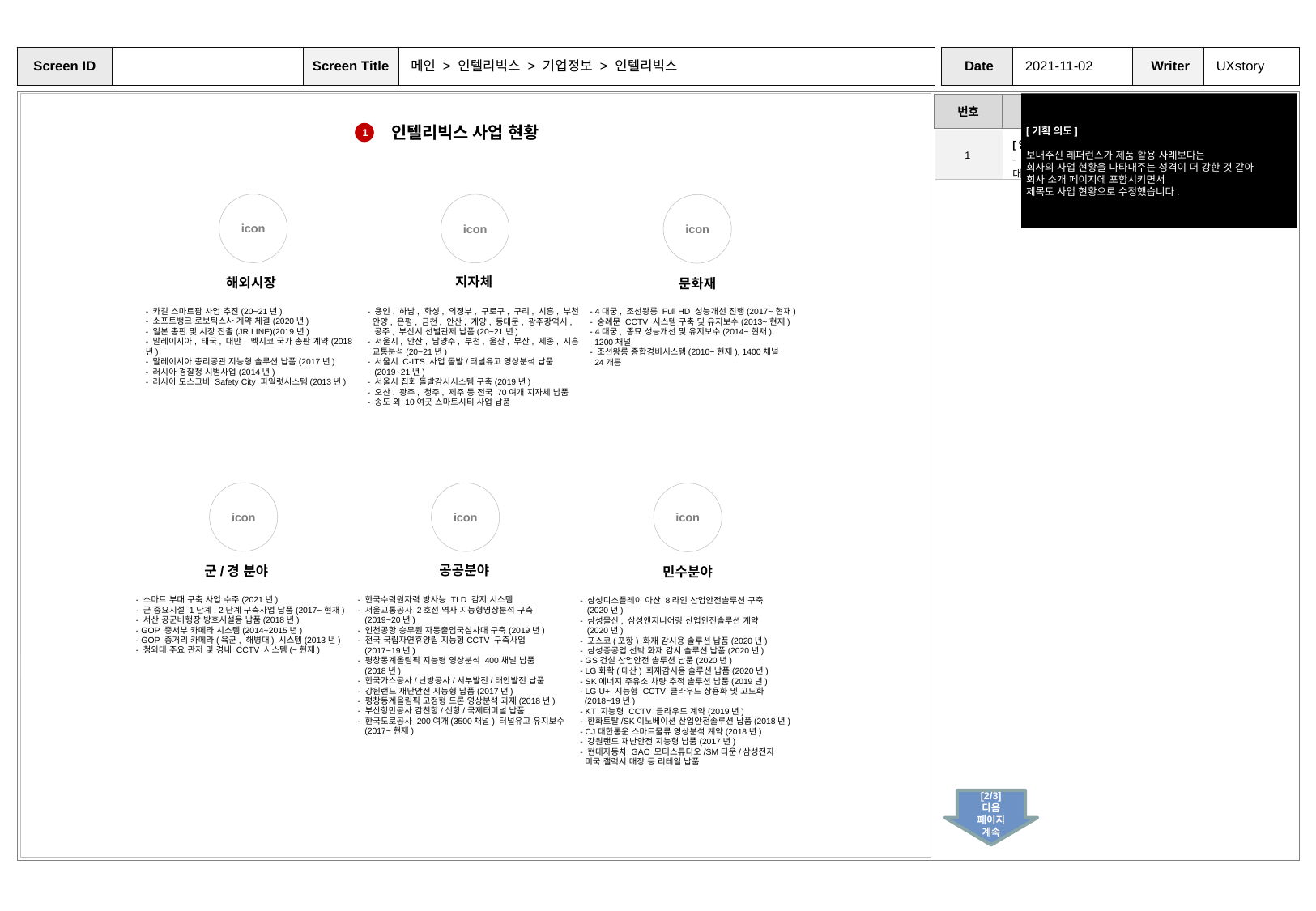

메인 > 인텔리빅스 > 기업정보 > 인텔리빅스
2021-11-02
UXstory
[기획 의도]
보내주신 레퍼런스가 제품 활용 사례보다는
회사의 사업 현황을 나타내주는 성격이 더 강한 것 같아
회사 소개 페이지에 포함시키면서
제목도 사업 현황으로 수정했습니다.
인텔리빅스 사업 현황
1
| 1 | [인텔리빅스 사업 현황] - 해외시장/지자체/문화재/군,경분야/공공분야/민수분야에 대한 사업 현황 정보 표시 |
| --- | --- |
icon
icon
icon
지자체
해외시장
문화재
- 카길 스마트팜 사업 추진(20~21년)
- 소프트뱅크 로보틱스사 계약 체결(2020년)
- 일본 총판 및 시장 진출(JR LINE)(2019년)
- 말레이시아, 태국, 대만, 멕시코 국가 총판 계약(2018년)
- 말레이시아 총리공관 지능형 솔루션 납품(2017년)
- 러시아 경찰청 시범사업(2014년)
- 러시아 모스크바 Safety City 파일럿시스템(2013년)
- 용인, 하남, 화성, 의정부, 구로구, 구리, 시흥, 부천
  안양, 은평, 금천, 안산, 계양, 동대문, 광주광역시,
  공주, 부산시 선별관제 납품(20~21년)
- 서울시, 안산, 남양주, 부천, 울산, 부산, 세종, 시흥
  교통분석(20~21년)
- 서울시 C-ITS 사업 돌발/터널유고 영상분석 납품
  (2019~21년)
- 서울시 집회 돌발감시시스템 구축(2019년)
- 오산, 광주, 청주, 제주 등 전국 70여개 지자체 납품
- 송도 외 10여곳 스마트시티 사업 납품
- 4대궁, 조선왕릉 Full HD 성능개선 진행(2017~현재)
- 숭례문 CCTV 시스템 구축 및 유지보수(2013~현재)
- 4대궁, 종묘 성능개선 및 유지보수(2014~현재),
  1200채널
- 조선왕릉 종합경비시스템(2010~현재), 1400채널,
  24개릉
icon
icon
icon
공공분야
군/경 분야
민수분야
- 스마트 부대 구축 사업 수주(2021년)
- 군 중요시설 1단계, 2단계 구축사업 납품(2017~현재)
- 서산 공군비행장 방호시설용 납품(2018년)
- GOP 중서부 카메라 시스템(2014~2015년)
- GOP 중거리 카메라(육군, 해병대) 시스템(2013년)
- 청와대 주요 관저 및 경내 CCTV 시스템(~현재)
- 한국수력원자력 방사능 TLD 감지 시스템
- 서울교통공사 2호선 역사 지능형영상분석 구축
  (2019~20년)
- 인천공항 승무원 자동출입국심사대 구축(2019년)
- 전국 국립자연휴양립 지능형CCTV 구축사업
  (2017~19년)
- 평창동계올림픽 지능형 영상분석 400채널 납품
  (2018년)
- 한국가스공사/난방공사/서부발전/태안발전 납품
- 강원랜드 재난안전 지능형 납품(2017년)
- 평창동계올림픽 고정형 드론 영상분석 과제(2018년)
- 부산항만공사 감천항/신항/국제터미널 납품
- 한국도로공사 200여개(3500채널) 터널유고 유지보수
  (2017~현재)
- 삼성디스플레이 아산 8라인 산업안전솔루션 구축
  (2020년)
- 삼성물산, 삼성엔지니어링 산업안전솔루션 계약
  (2020년)
- 포스코(포항) 화재 감시용 솔루션 납품(2020년)
- 삼성중공업 선박 화재 감시 솔루션 납품(2020년)
- GS건설 산업안전 솔루션 납품(2020년)
- LG화학(대산) 화재감시용 솔루션 납품(2020년)
- SK에너지 주유소 차량 추적 솔루션 납품(2019년)
- LG U+ 지능형 CCTV 클라우드 상용화 및 고도화
 (2018~19년)
- KT 지능형 CCTV 클라우드 계약(2019년)
- 한화토탈/SK이노베이션 산업안전솔루션 납품(2018년)
- CJ대한통운 스마트물류 영상분석 계약(2018년)
- 강원랜드 재난안전 지능형 납품(2017년)
- 현대자동차 GAC 모터스튜디오/SM타운/삼성전자
  미국 갤럭시 매장 등 리테일 납품

[2/3]
다음 페이지
계속